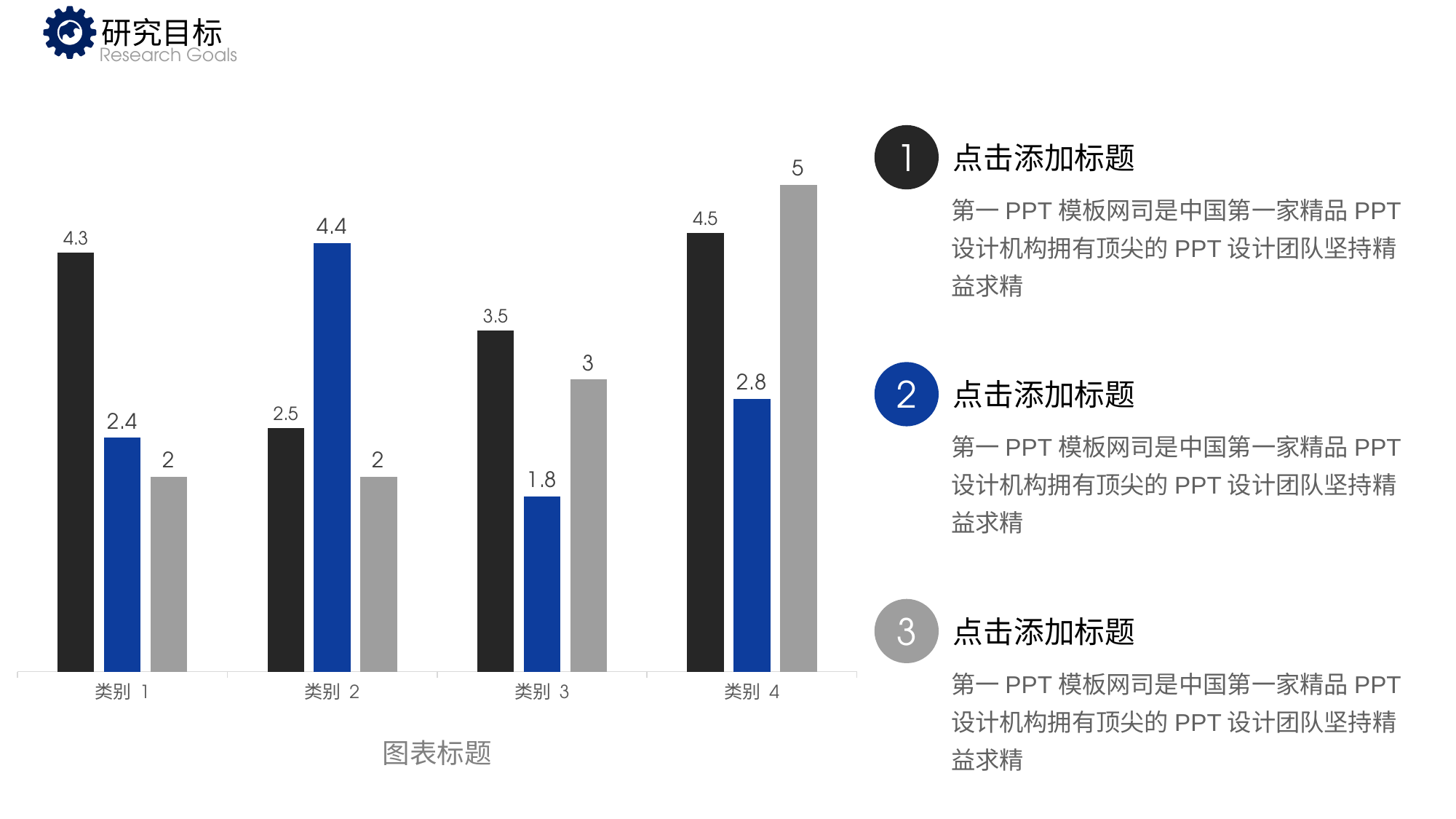

研究目标
Research Goals

### Chart

| Category | 系列 1 | 系列 2 | 系列 3 |
|---|---|---|---|
| 类别 1 | 4.3 | 2.4 | 2.0 |
| 类别 2 | 2.5 | 4.4 | 2.0 |
| 类别 3 | 3.5 | 1.8 | 3.0 |
| 类别 4 | 4.5 | 2.8 | 5.0 |
1
点击添加标题
第一PPT模板网司是中国第一家精品PPT设计机构拥有顶尖的PPT设计团队坚持精益求精

2
点击添加标题
第一PPT模板网司是中国第一家精品PPT设计机构拥有顶尖的PPT设计团队坚持精益求精

3
点击添加标题
第一PPT模板网司是中国第一家精品PPT设计机构拥有顶尖的PPT设计团队坚持精益求精
图表标题
PPT模板下载：www.1ppt.com/moban/     行业PPT模板：www.1ppt.com/hangye/
节日PPT模板：www.1ppt.com/jieri/           PPT素材下载：www.1ppt.com/sucai/
PPT背景图片：www.1ppt.com/beijing/      PPT图表下载：www.1ppt.com/tubiao/
优秀PPT下载：www.1ppt.com/xiazai/        PPT教程： www.1ppt.com/powerpoint/
Word教程： www.1ppt.com/word/              Excel教程：www.1ppt.com/excel/
资料下载：www.1ppt.com/ziliao/                PPT课件下载：www.1ppt.com/kejian/
范文下载：www.1ppt.com/fanwen/             试卷下载：www.1ppt.com/shiti/
教案下载：www.1ppt.com/jiaoan/
字体下载：www.1ppt.com/ziti/